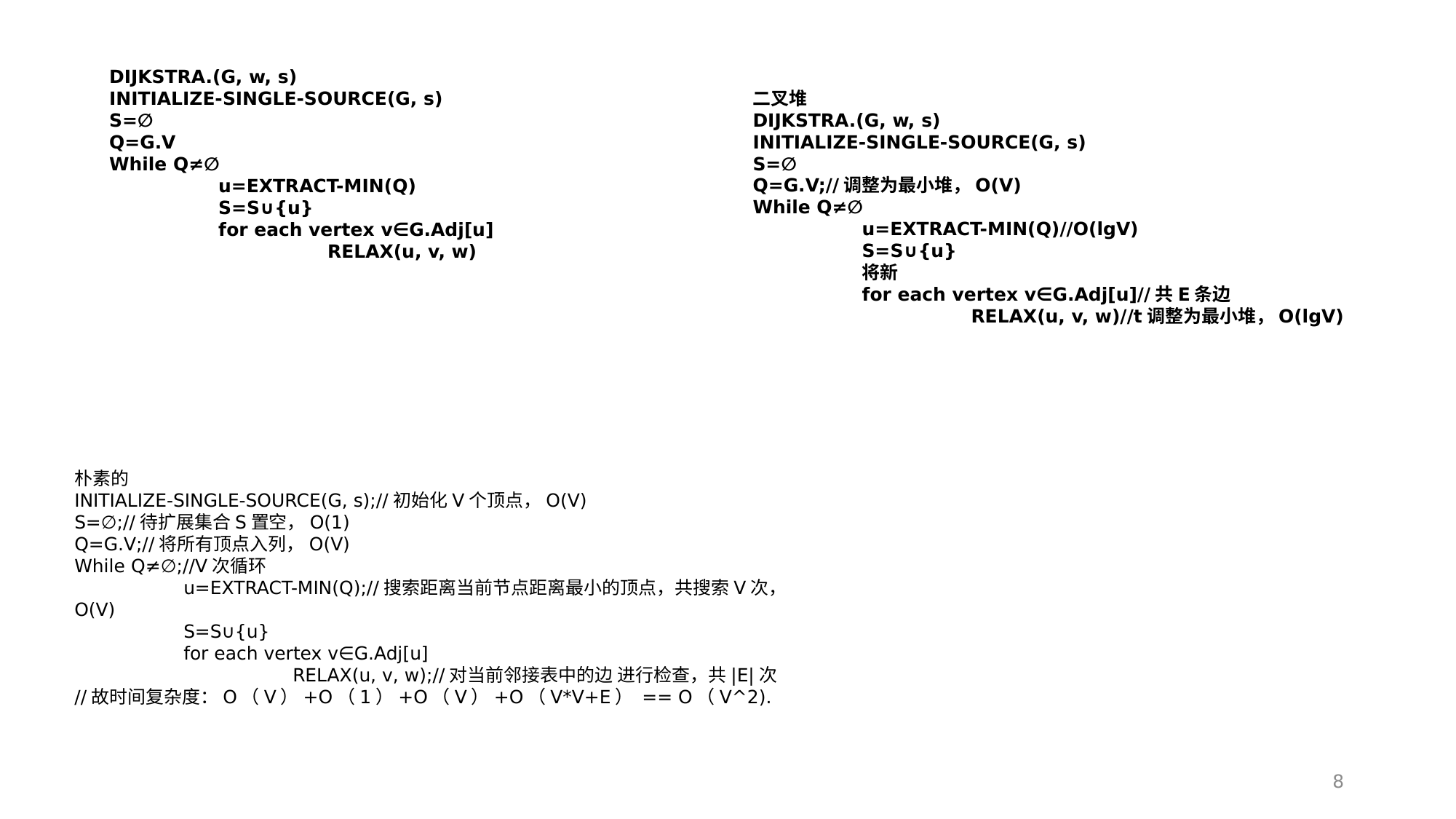

DIJKSTRA.(G, w, s)
INITIALIZE-SINGLE-SOURCE(G, s)
S=∅
Q=G.V
While Q≠∅
	u=EXTRACT-MIN(Q)
	S=S∪{u}
	for each vertex v∈G.Adj[u]
		RELAX(u, v, w)
二叉堆
DIJKSTRA.(G, w, s)
INITIALIZE-SINGLE-SOURCE(G, s)
S=∅
Q=G.V;//调整为最小堆，O(V)
While Q≠∅
	u=EXTRACT-MIN(Q)//O(lgV)
	S=S∪{u}
	将新
	for each vertex v∈G.Adj[u]//共E条边
		RELAX(u, v, w)//t调整为最小堆，O(lgV)
朴素的
INITIALIZE-SINGLE-SOURCE(G, s);//初始化V个顶点，O(V)
S=∅;//待扩展集合S置空，O(1)
Q=G.V;//将所有顶点入列，O(V)
While Q≠∅;//V次循环
	u=EXTRACT-MIN(Q);//搜索距离当前节点距离最小的顶点，共搜索V次，O(V)
	S=S∪{u}
	for each vertex v∈G.Adj[u]
		RELAX(u, v, w);//对当前邻接表中的边 进行检查，共|E|次
//故时间复杂度：O（V）+O（1）+O（V）+O（V*V+E） == O（V^2).
8